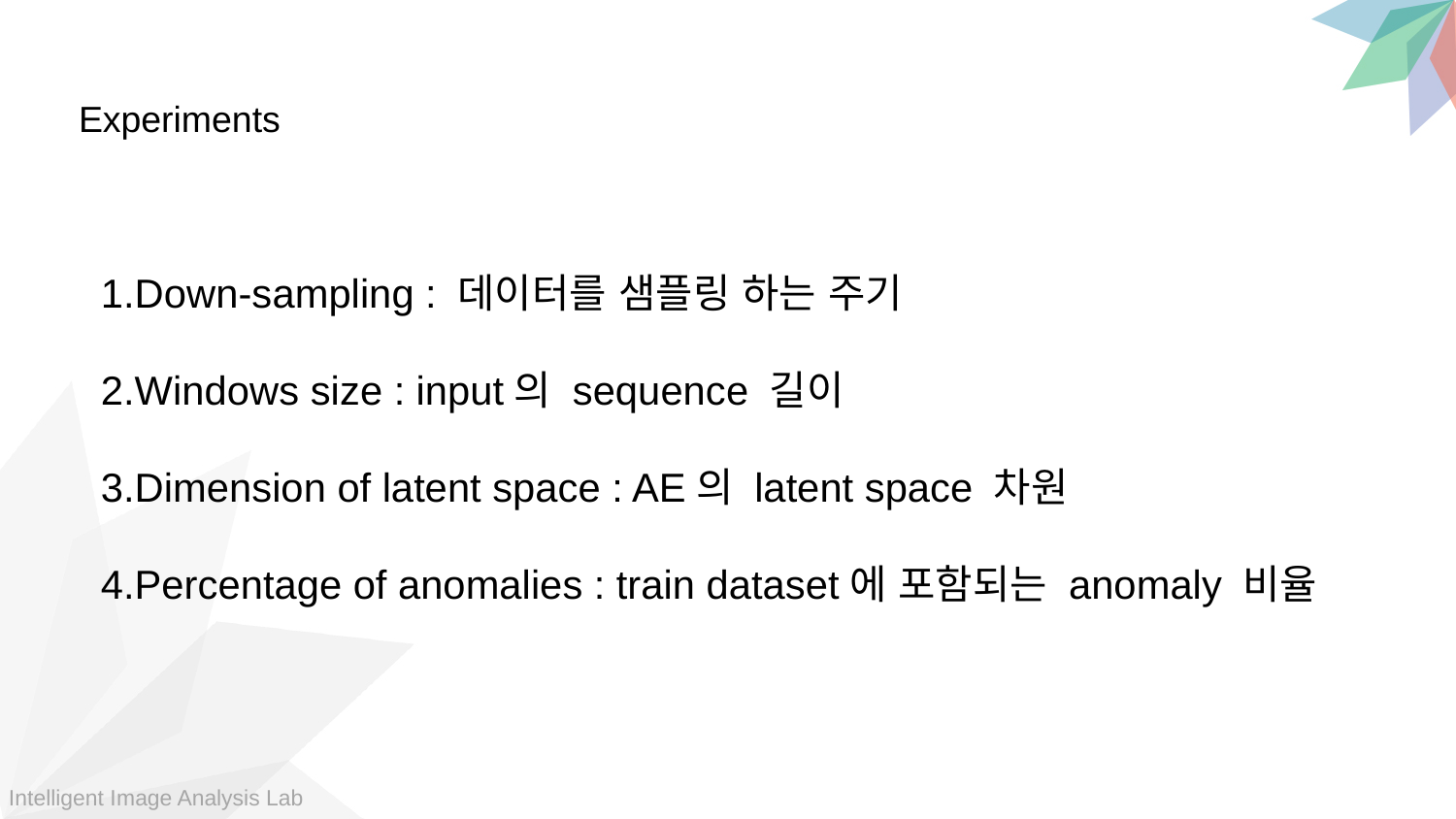

Experiments
1.Down-sampling : 데이터를 샘플링 하는 주기

2.Windows size : input의 sequence 길이

3.Dimension of latent space : AE의 latent space 차원

4.Percentage of anomalies : train dataset에 포함되는 anomaly 비율